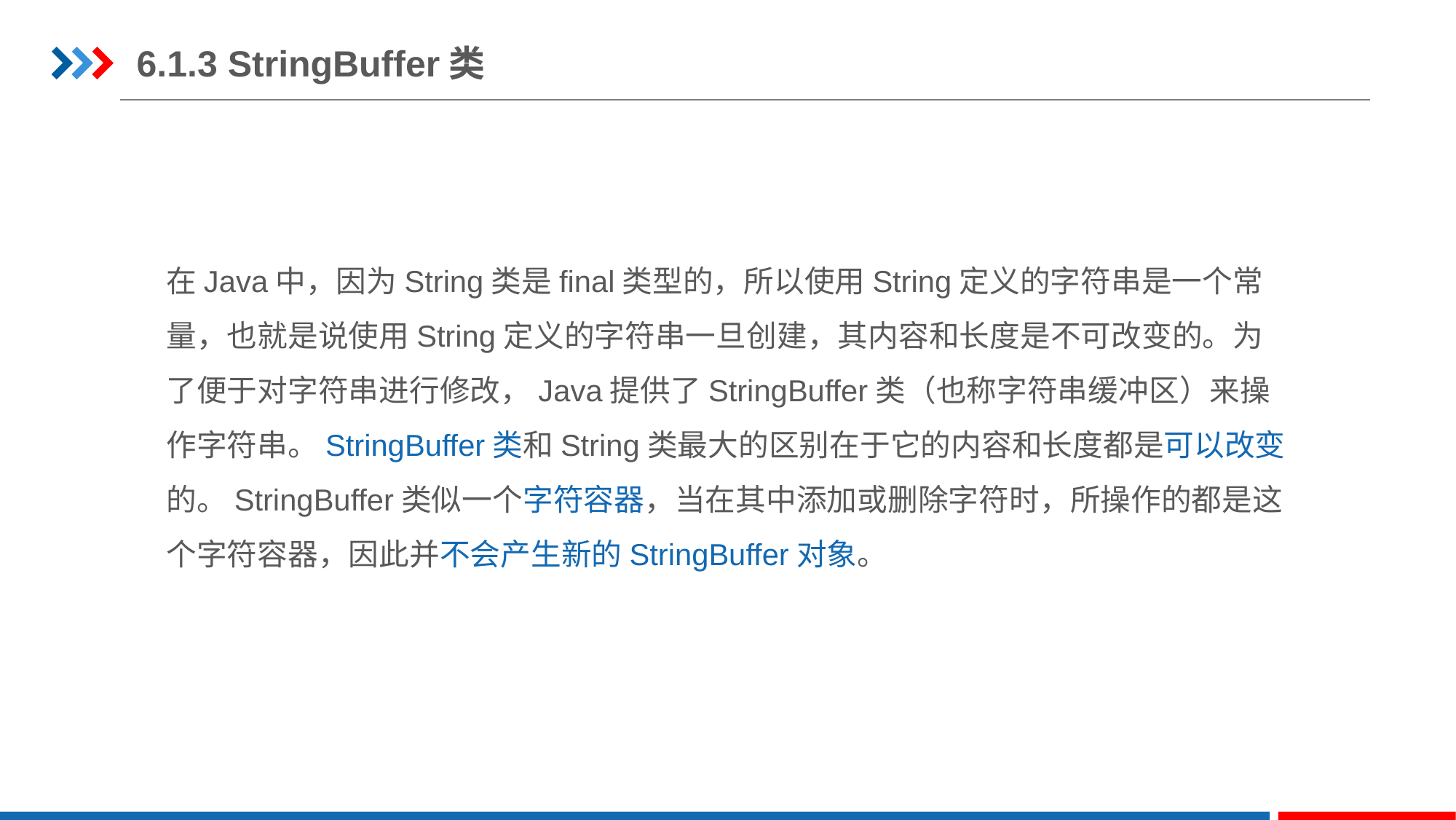

6.1.3 StringBuffer类
在Java中，因为String类是final类型的，所以使用String定义的字符串是一个常量，也就是说使用String定义的字符串一旦创建，其内容和长度是不可改变的。为了便于对字符串进行修改，Java提供了StringBuffer类（也称字符串缓冲区）来操作字符串。StringBuffer类和String类最大的区别在于它的内容和长度都是可以改变的。StringBuffer类似一个字符容器，当在其中添加或删除字符时，所操作的都是这个字符容器，因此并不会产生新的StringBuffer对象。